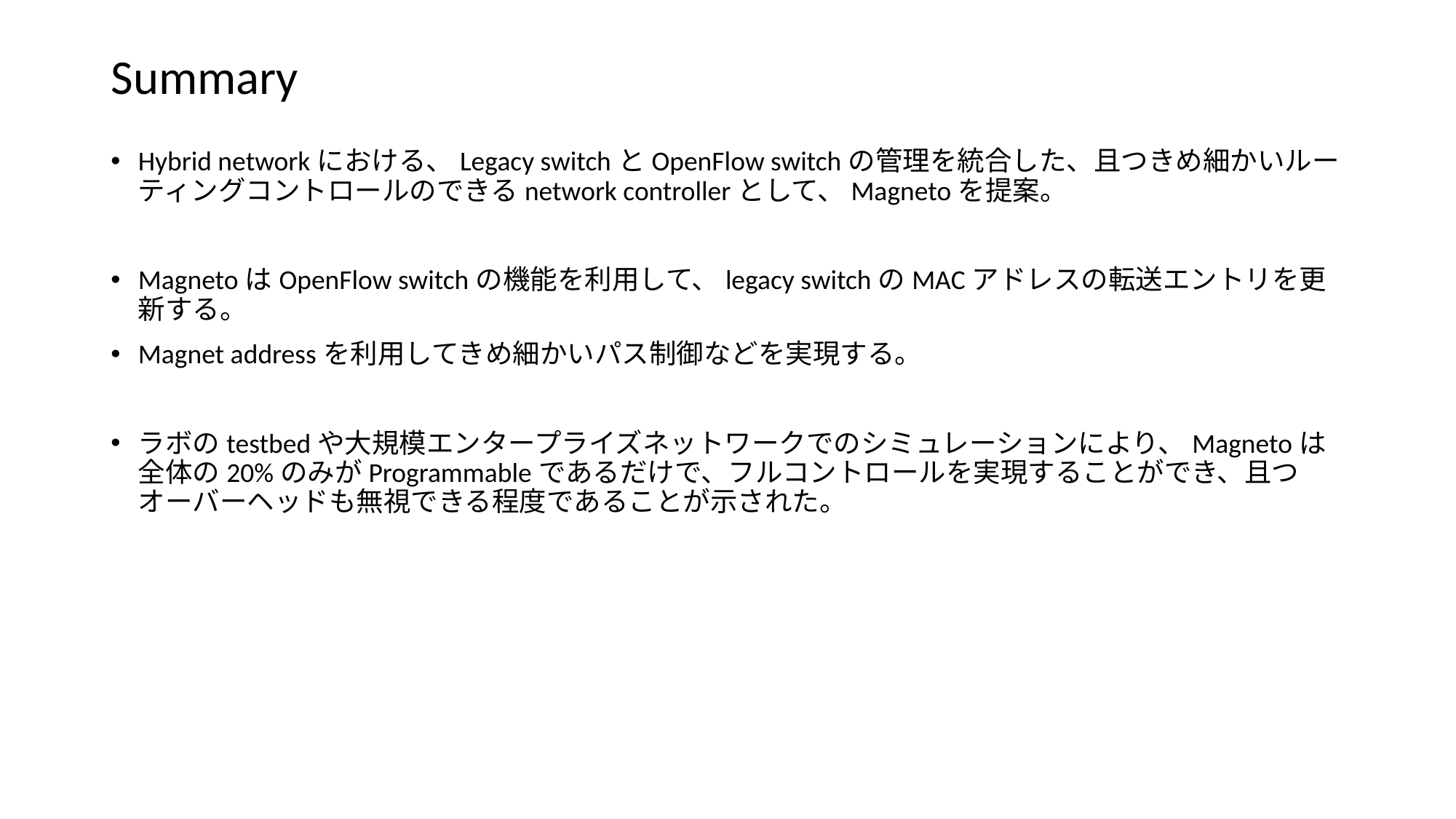

# Summary
Hybrid networkにおける、Legacy switchとOpenFlow switchの管理を統合した、且つきめ細かいルーティングコントロールのできるnetwork controllerとして、Magnetoを提案。

MagnetoはOpenFlow switchの機能を利用して、legacy switchのMACアドレスの転送エントリを更新する。
Magnet addressを利用してきめ細かいパス制御などを実現する。

ラボのtestbedや大規模エンタープライズネットワークでのシミュレーションにより、Magnetoは全体の20%のみがProgrammableであるだけで、フルコントロールを実現することができ、且つオーバーヘッドも無視できる程度であることが示された。